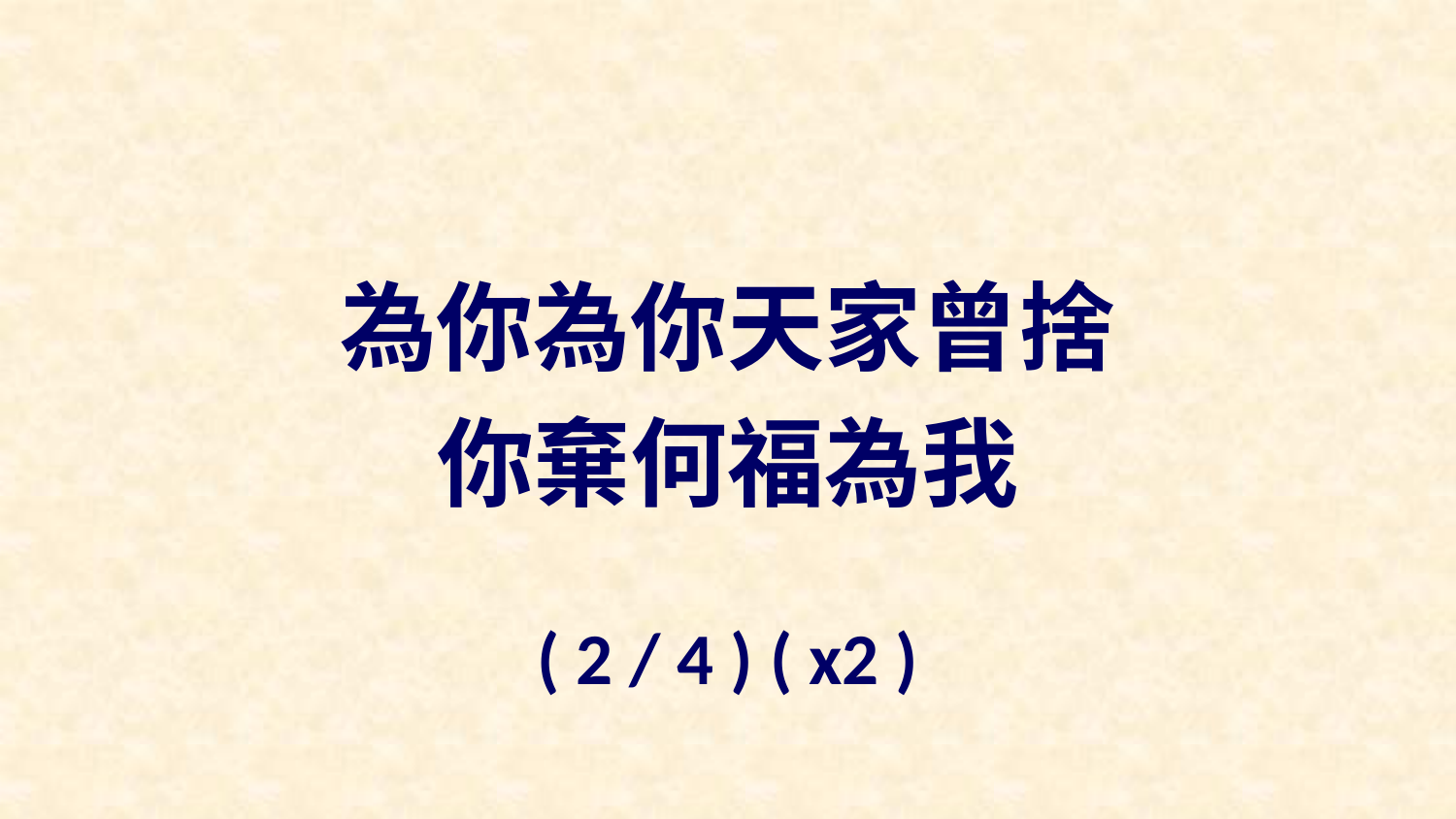

為你為你天家曾捨
你棄何福為我
( 2 / 4 ) ( x2 )